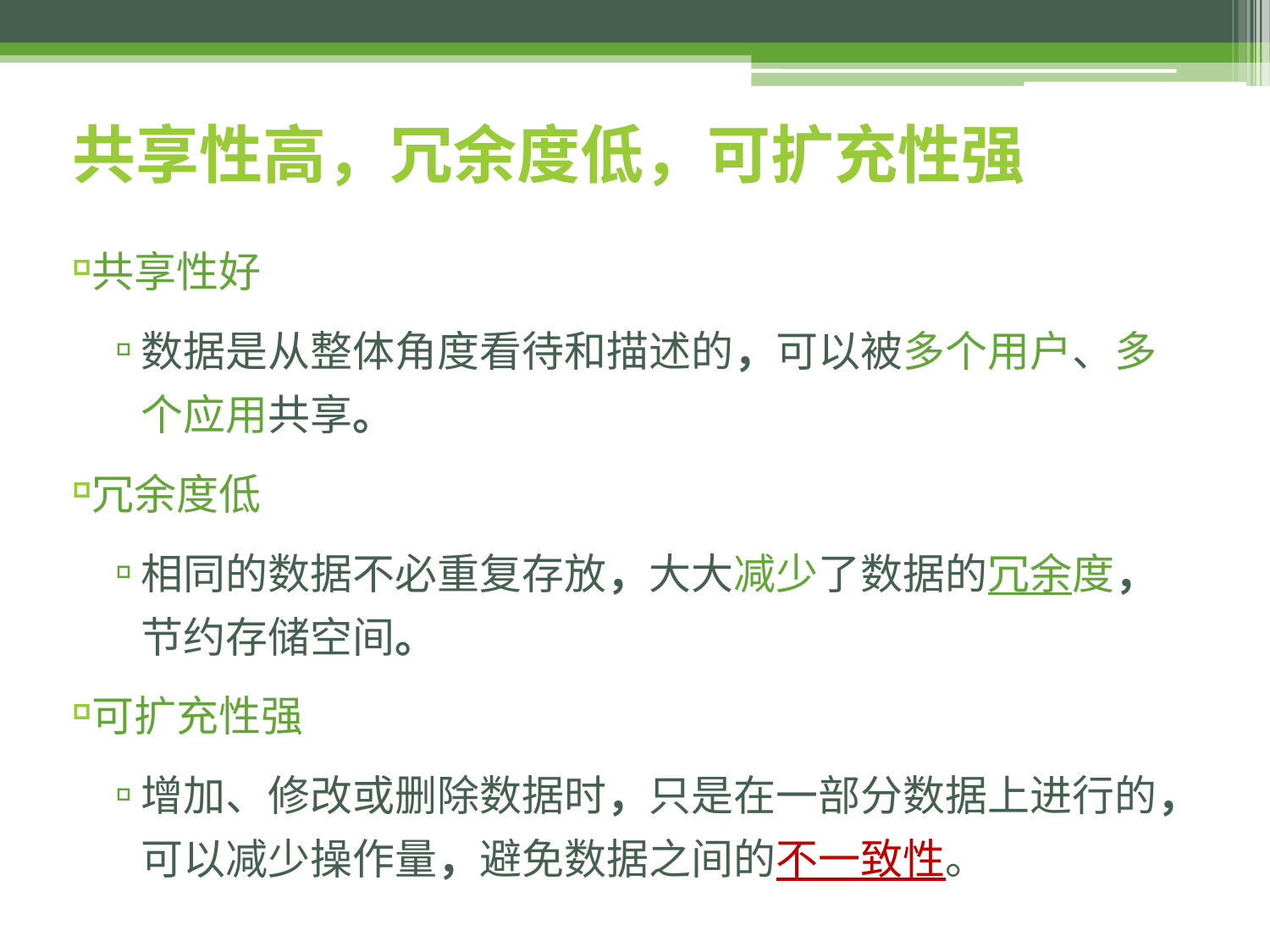

# 共享性高，冗余度低，可扩充性强
共享性好
数据是从整体角度看待和描述的，可以被多个用户、多个应用共享。
冗余度低
相同的数据不必重复存放，大大减少了数据的冗余度，节约存储空间。
可扩充性强
增加、修改或删除数据时，只是在一部分数据上进行的，可以减少操作量，避免数据之间的不一致性。